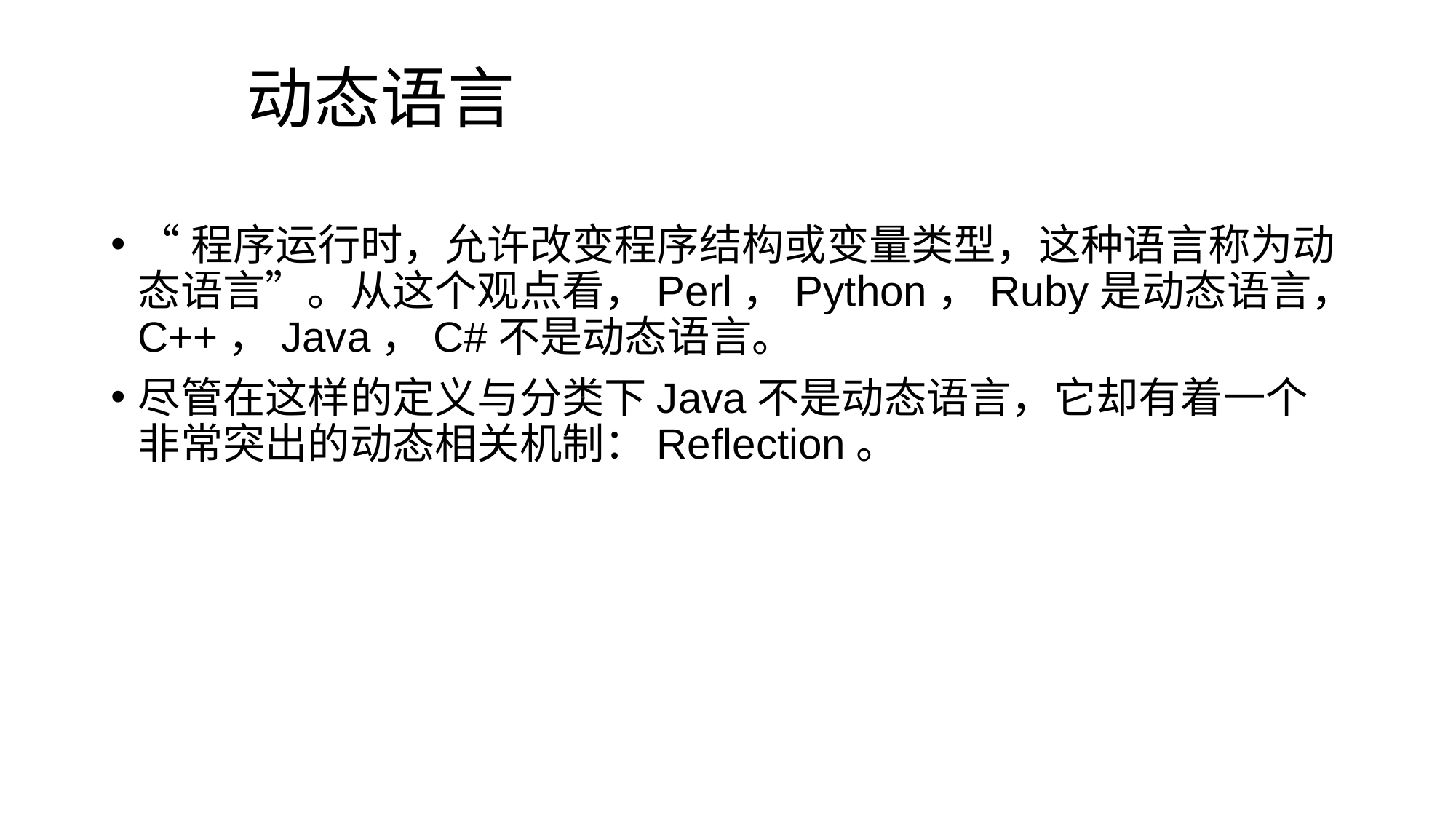

# 动态语言
“程序运行时，允许改变程序结构或变量类型，这种语言称为动态语言”。从这个观点看，Perl，Python，Ruby是动态语言，C++，Java，C#不是动态语言。
尽管在这样的定义与分类下Java不是动态语言，它却有着一个非常突出的动态相关机制：Reflection。